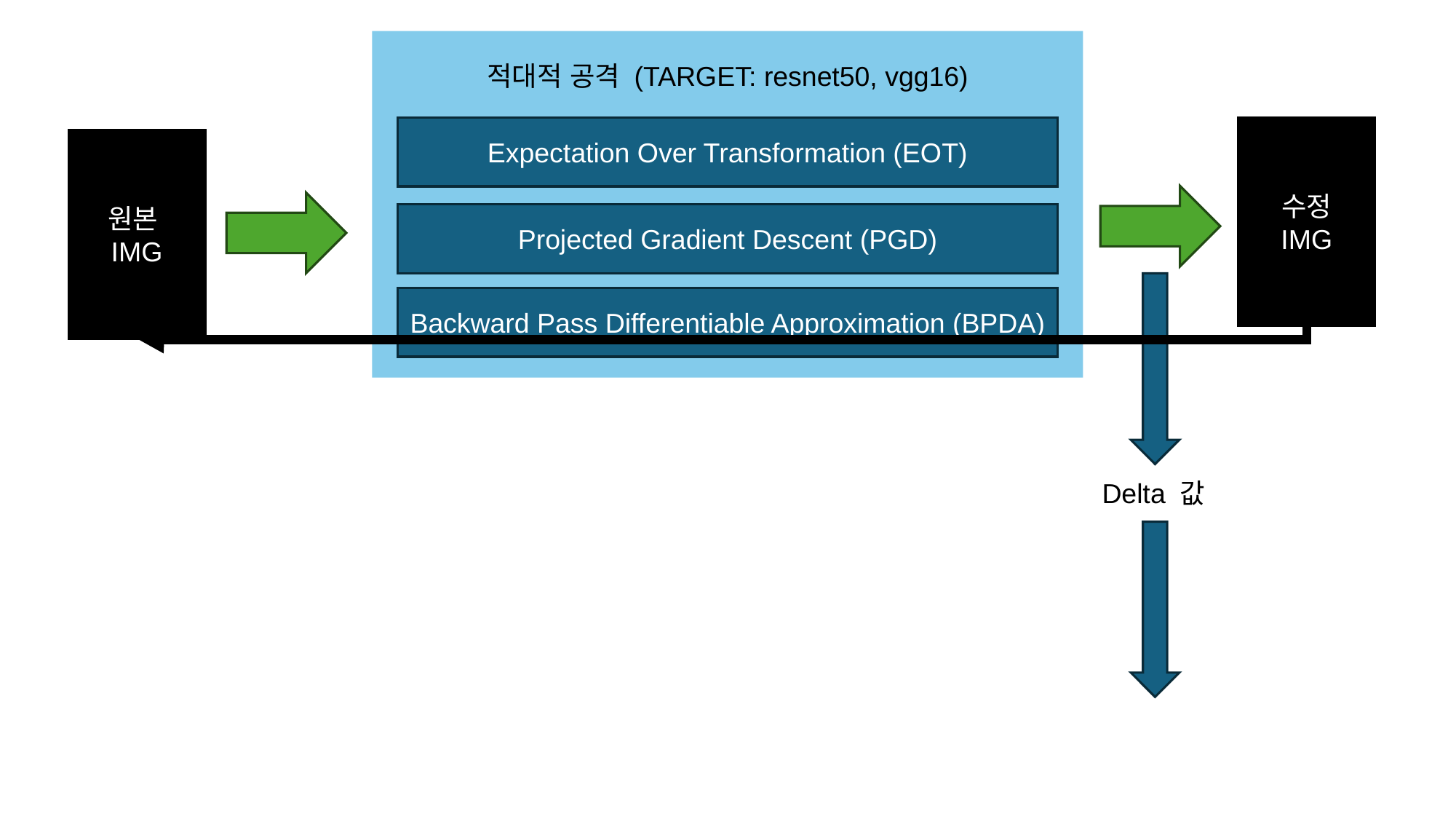

적대적 공격 (TARGET: resnet50, vgg16)
Expectation Over Transformation (EOT)
수정
IMG
원본
IMG

Projected Gradient Descent (PGD)

Backward Pass Differentiable Approximation (BPDA)
Delta 값